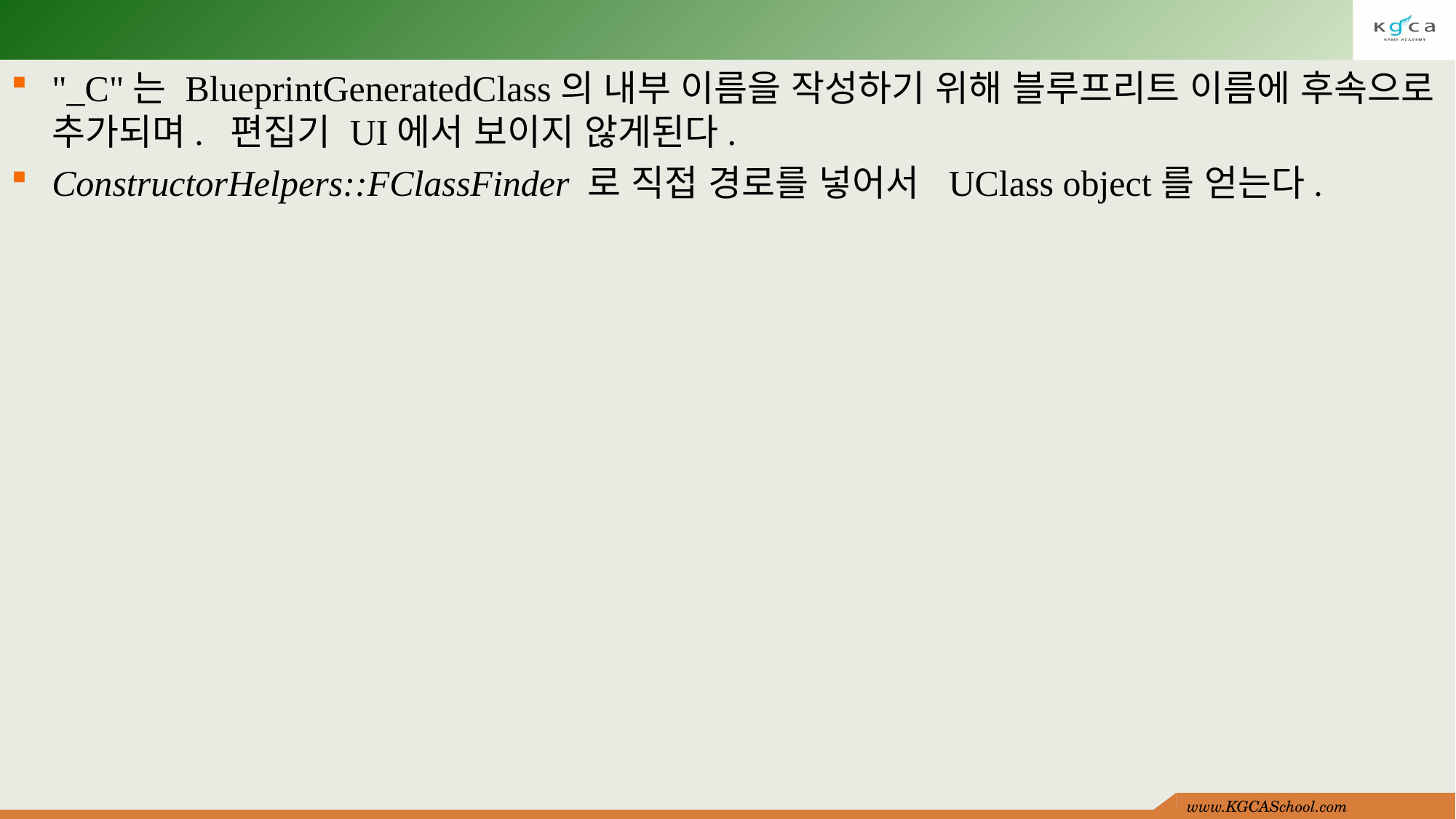

#
"_C"는 BlueprintGeneratedClass의 내부 이름을 작성하기 위해 블루프리트 이름에 후속으로 추가되며.  편집기 UI에서 보이지 않게된다.
ConstructorHelpers::FClassFinder 로 직접 경로를 넣어서  UClass object를 얻는다.